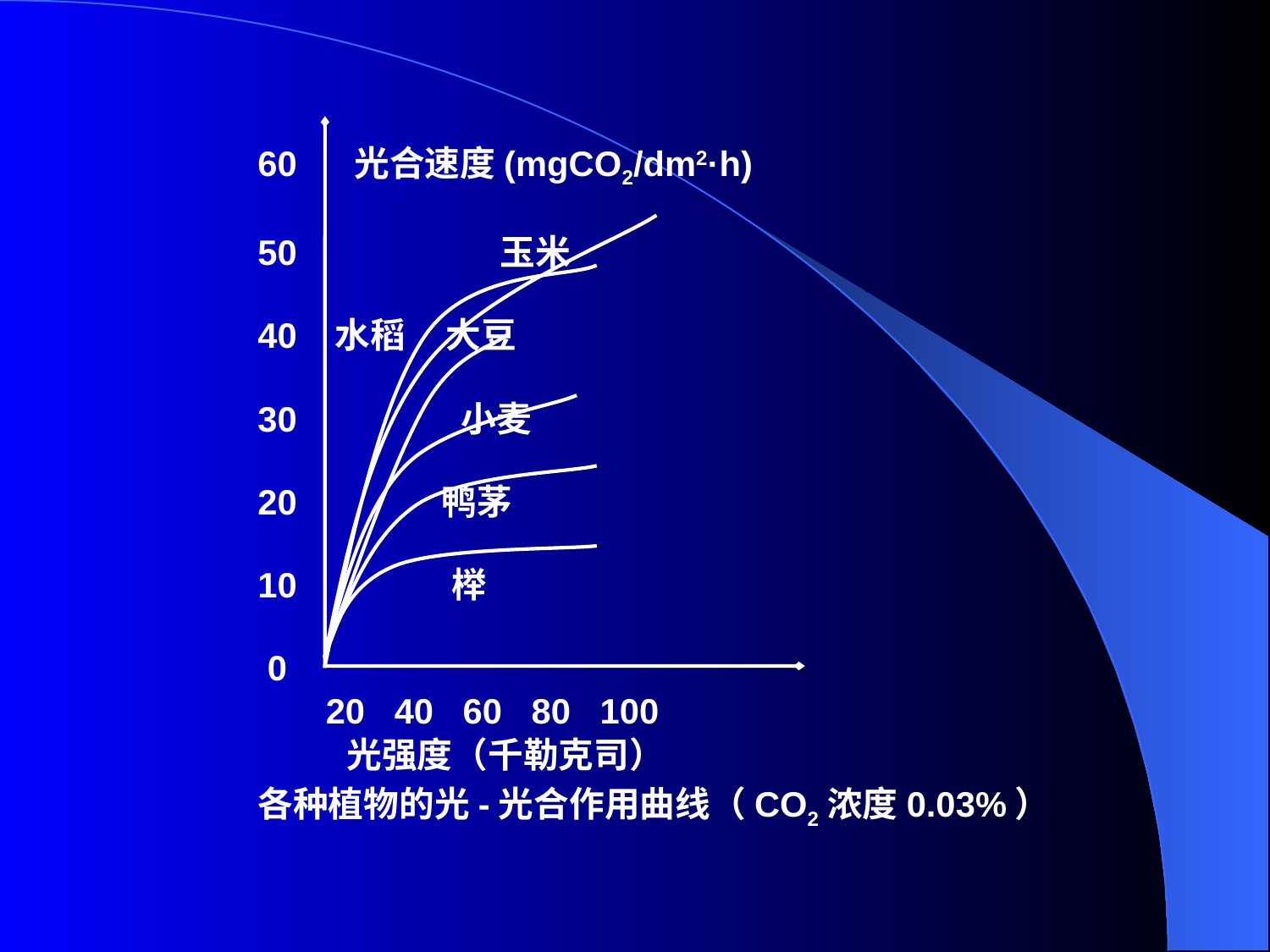

60     光合速度(mgCO2/dm2·h)
50                    玉米
40   水稻     大豆
30                小麦
20              鸭茅
10               榉
 0
       20   40   60   80   100
          光强度（千勒克司）
各种植物的光-光合作用曲线（CO2浓度0.03%）